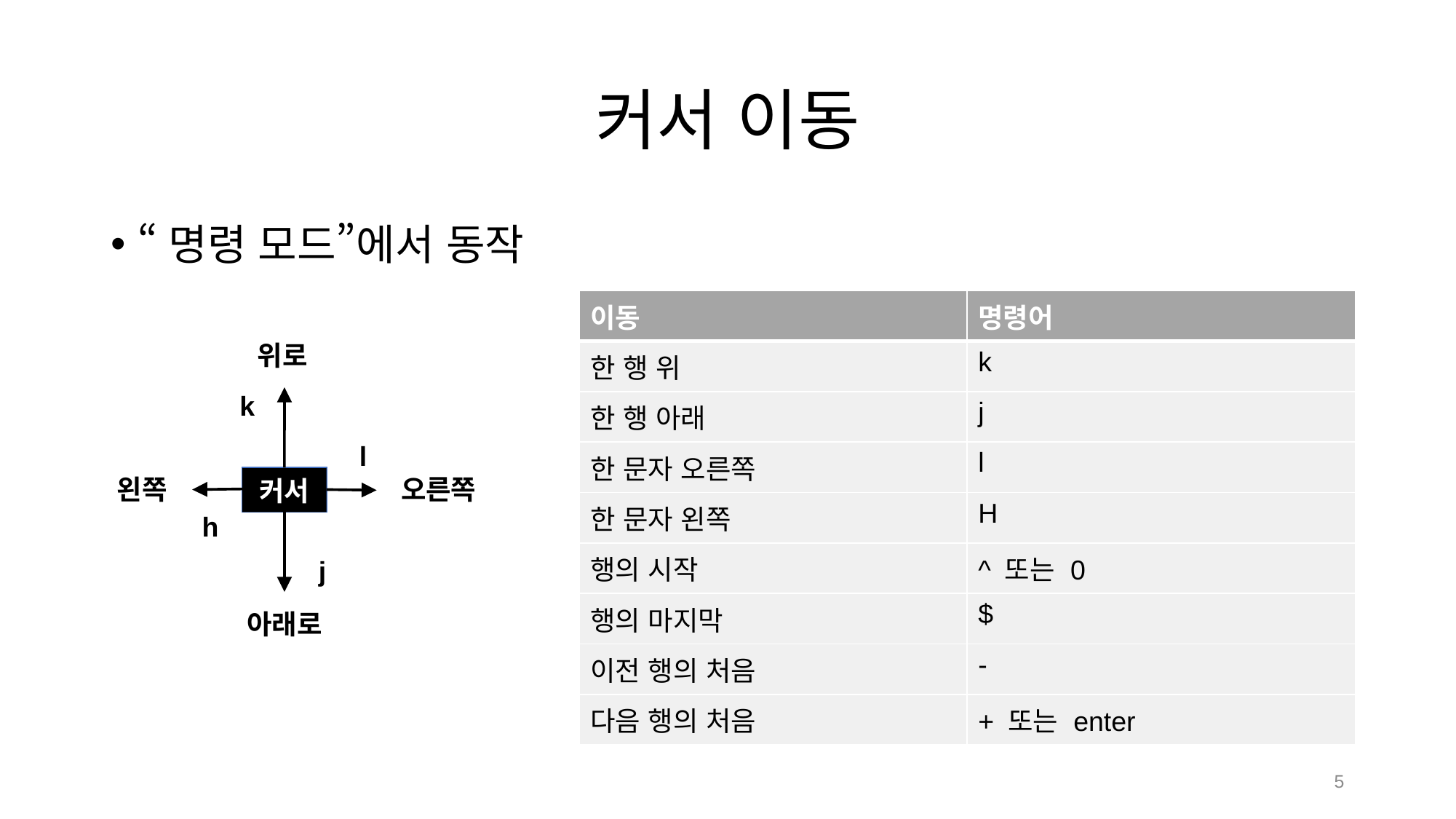

# 커서 이동
“명령 모드”에서 동작
| 이동 | 명령어 |
| --- | --- |
| 한 행 위 | k |
| 한 행 아래 | j |
| 한 문자 오른쪽 | l |
| 한 문자 왼쪽 | H |
| 행의 시작 | ^ 또는 0 |
| 행의 마지막 | $ |
| 이전 행의 처음 | - |
| 다음 행의 처음 | + 또는 enter |
위로
k
l
왼쪽
오른쪽
커서
커서
h
j
아래로
5